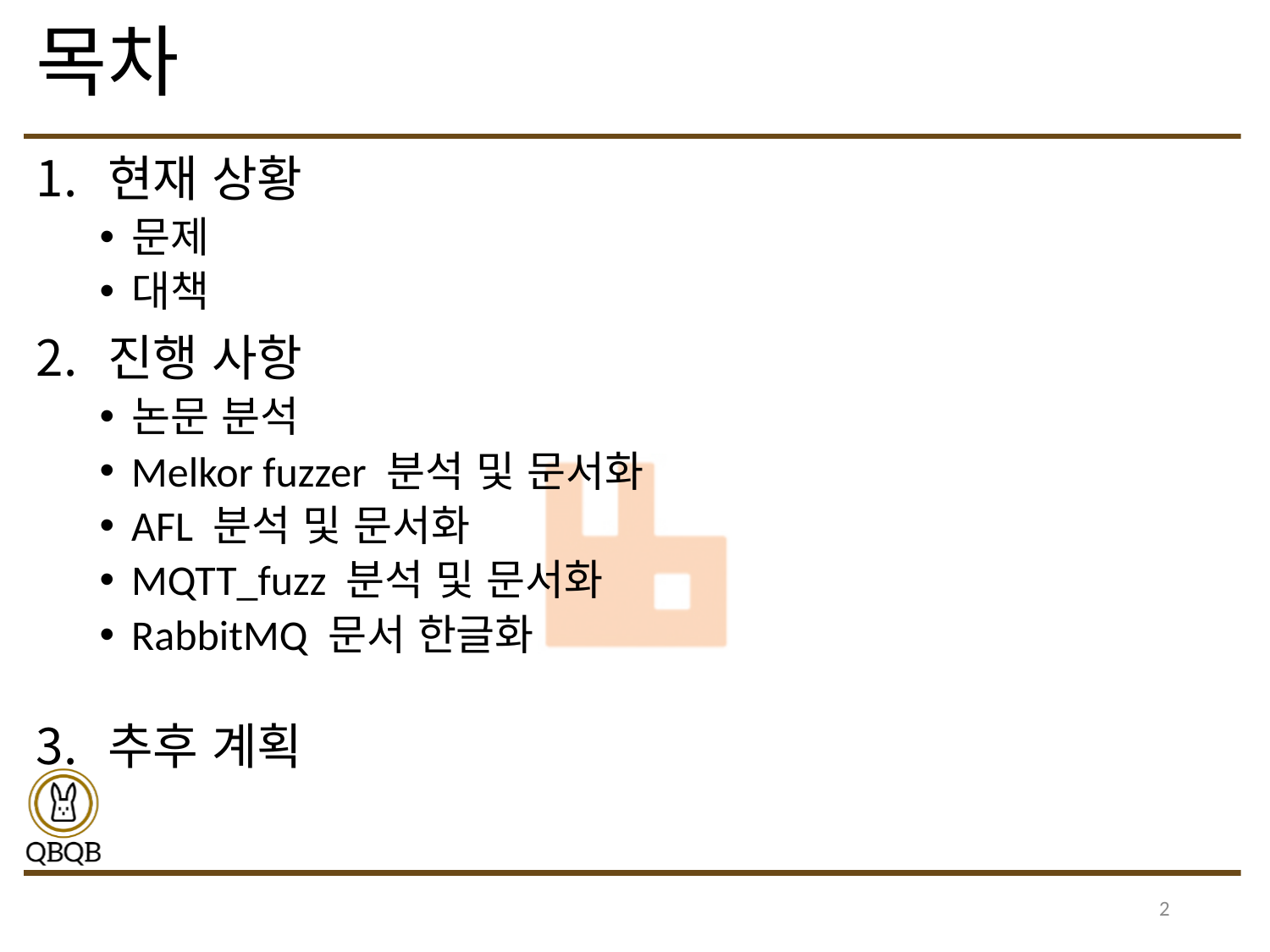

# 목차
현재 상황
문제
대책
진행 사항
논문 분석
Melkor fuzzer 분석 및 문서화
AFL 분석 및 문서화
MQTT_fuzz 분석 및 문서화
RabbitMQ 문서 한글화
추후 계획
2